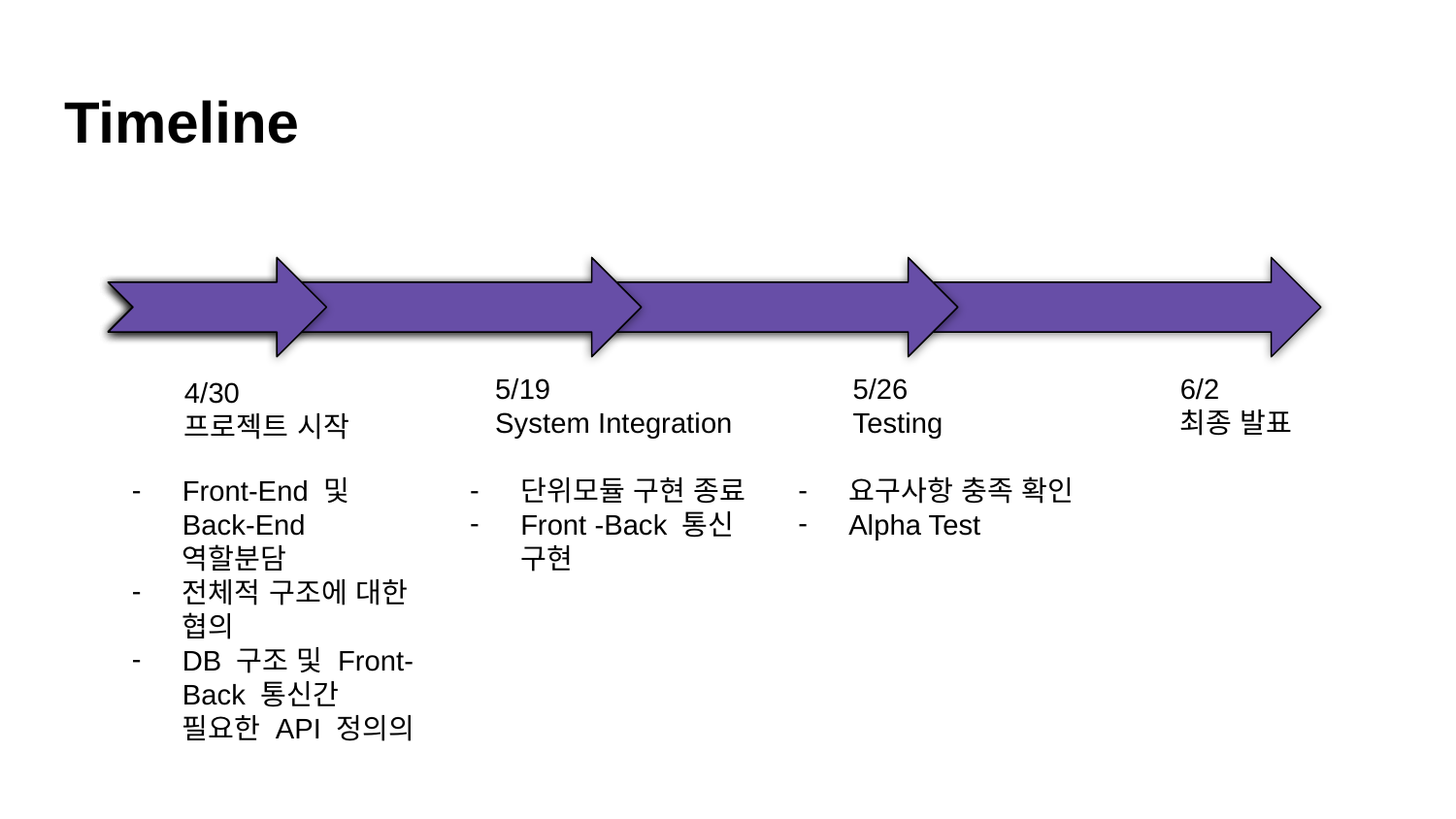

# Timeline

5/19
System Integration
5/26
Testing
6/2
최종 발표
4/30
프로젝트 시작
Front-End 및 Back-End 역할분담
전체적 구조에 대한 협의
DB 구조 및 Front-Back 통신간 필요한 API 정의의
단위모듈 구현 종료
Front -Back 통신 구현
요구사항 충족 확인
Alpha Test